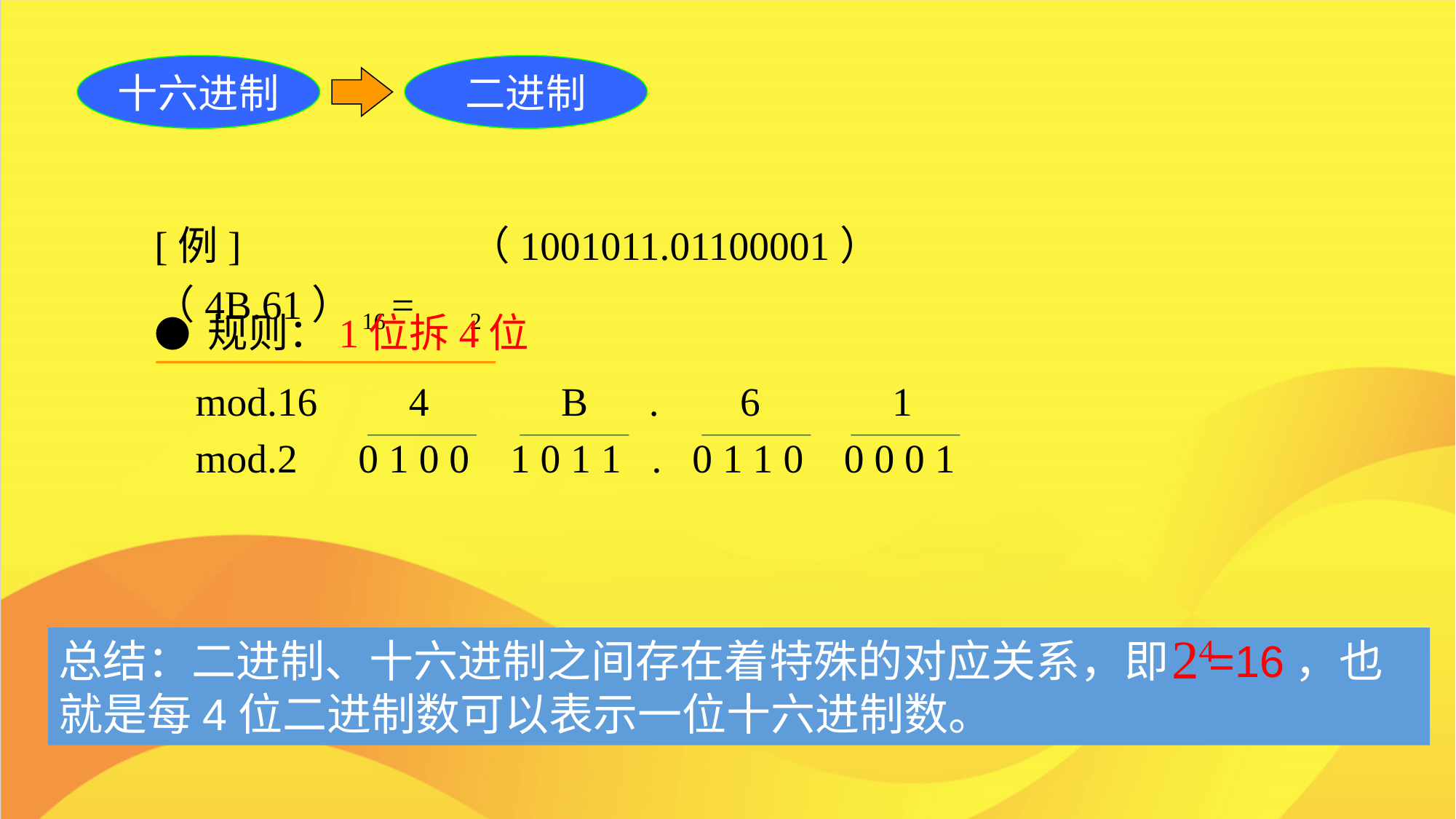

十六进制
二进制

[例]  （4B.61）16 =
（1001011.01100001） 2
● 规则：1位拆4位
    mod.16         4             B      .        6             1
    mod.2      0 1 0 0    1 0 1 1   .   0 1 1 0    0 0 0 1

24
总结：二进制、十六进制之间存在着特殊的对应关系，即   =16，也就是每4位二进制数可以表示一位十六进制数。